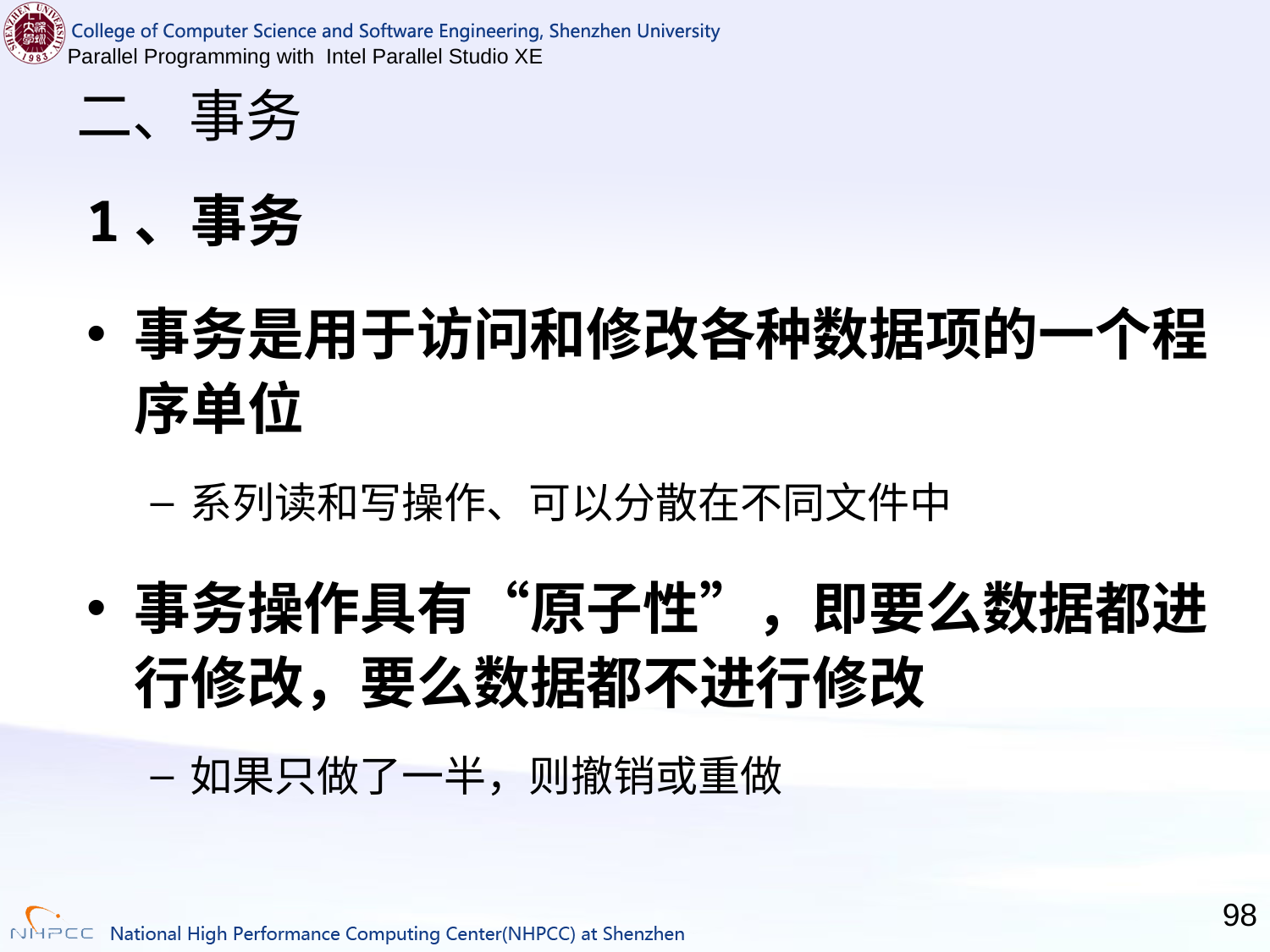

# 二、事务
1、事务
事务是用于访问和修改各种数据项的一个程序单位
系列读和写操作、可以分散在不同文件中
事务操作具有“原子性”，即要么数据都进行修改，要么数据都不进行修改
如果只做了一半，则撤销或重做
98